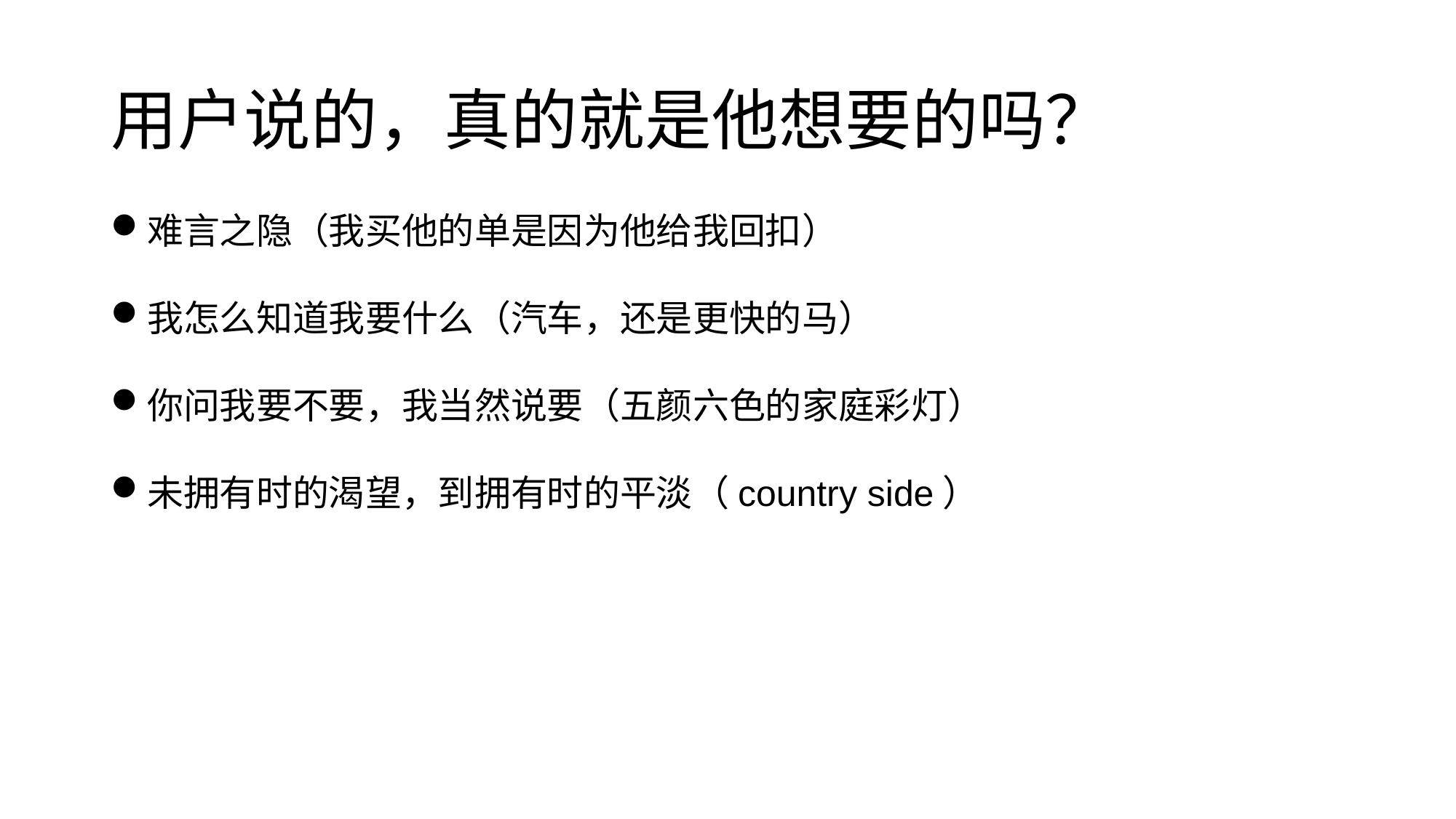

# 用户说的，真的就是他想要的吗？
难言之隐（我买他的单是因为他给我回扣）

我怎么知道我要什么（汽车，还是更快的马）

你问我要不要，我当然说要（五颜六色的家庭彩灯）

未拥有时的渴望，到拥有时的平淡（country side）